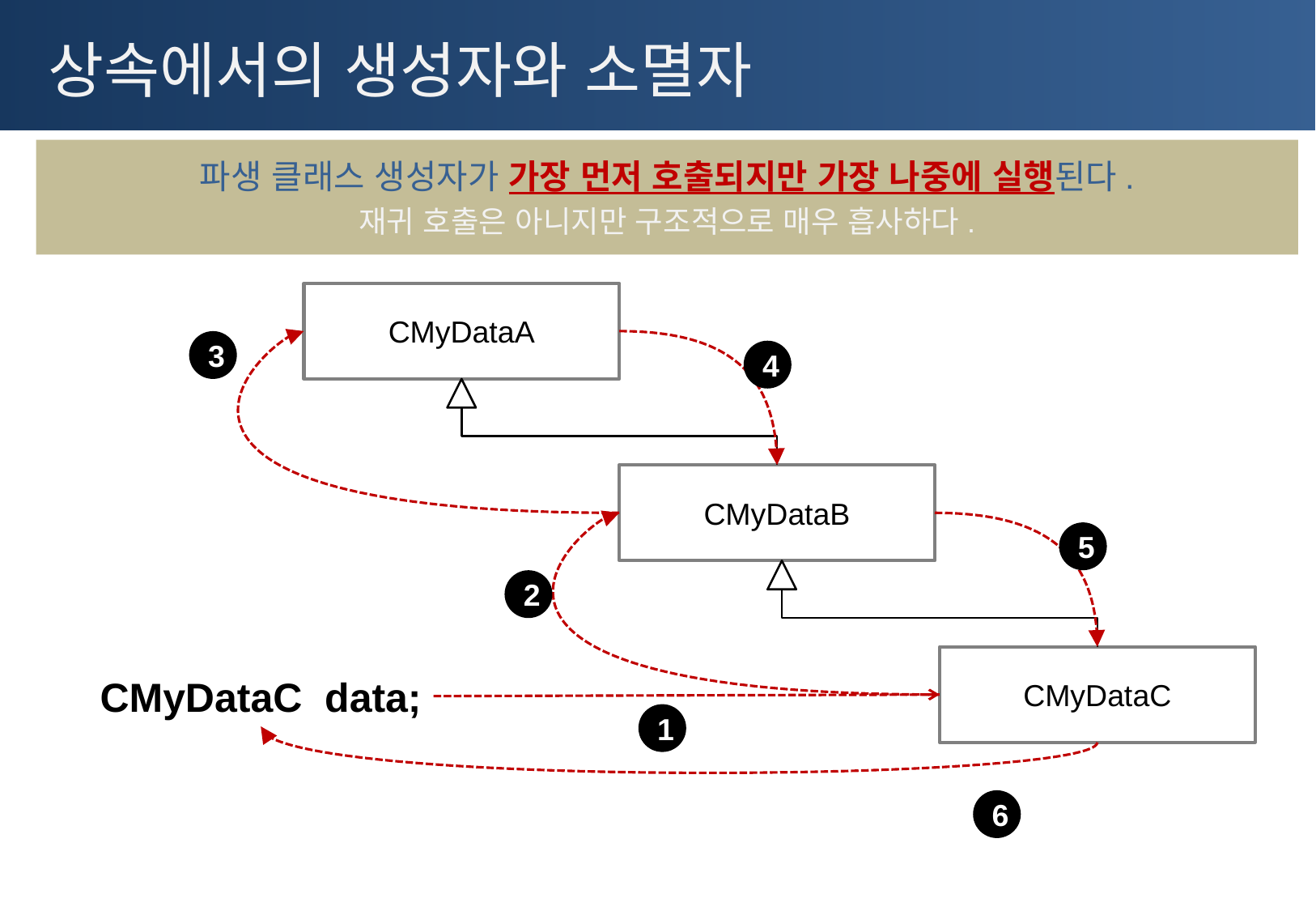

# 상속에서의 생성자와 소멸자
파생 클래스 생성자가 가장 먼저 호출되지만 가장 나중에 실행된다.
재귀 호출은 아니지만 구조적으로 매우 흡사하다.
CMyDataA
3
4

CMyDataB
5

2
CMyDataC
CMyDataC  data;
1
6